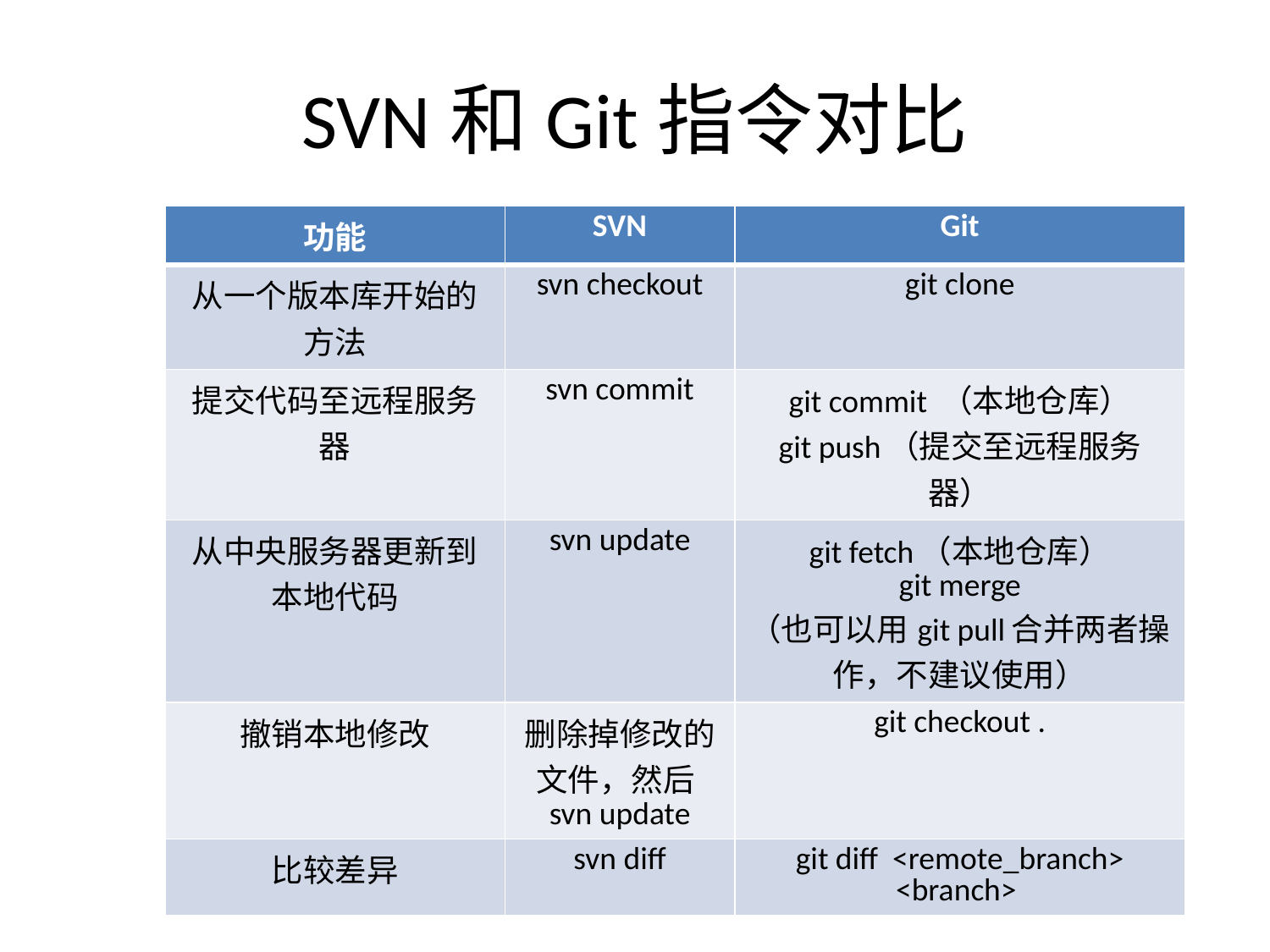

# SVN和Git指令对比
| 功能 | SVN | Git |
| --- | --- | --- |
| 从一个版本库开始的方法 | svn checkout | git clone |
| 提交代码至远程服务器 | svn commit | git commit （本地仓库） git push（提交至远程服务器） |
| 从中央服务器更新到本地代码 | svn update | git fetch（本地仓库） git merge （也可以用git pull合并两者操作，不建议使用） |
| 撤销本地修改 | 删除掉修改的文件，然后svn update | git checkout . |
| 比较差异 | svn diff | git diff  <remote\_branch> <branch> |